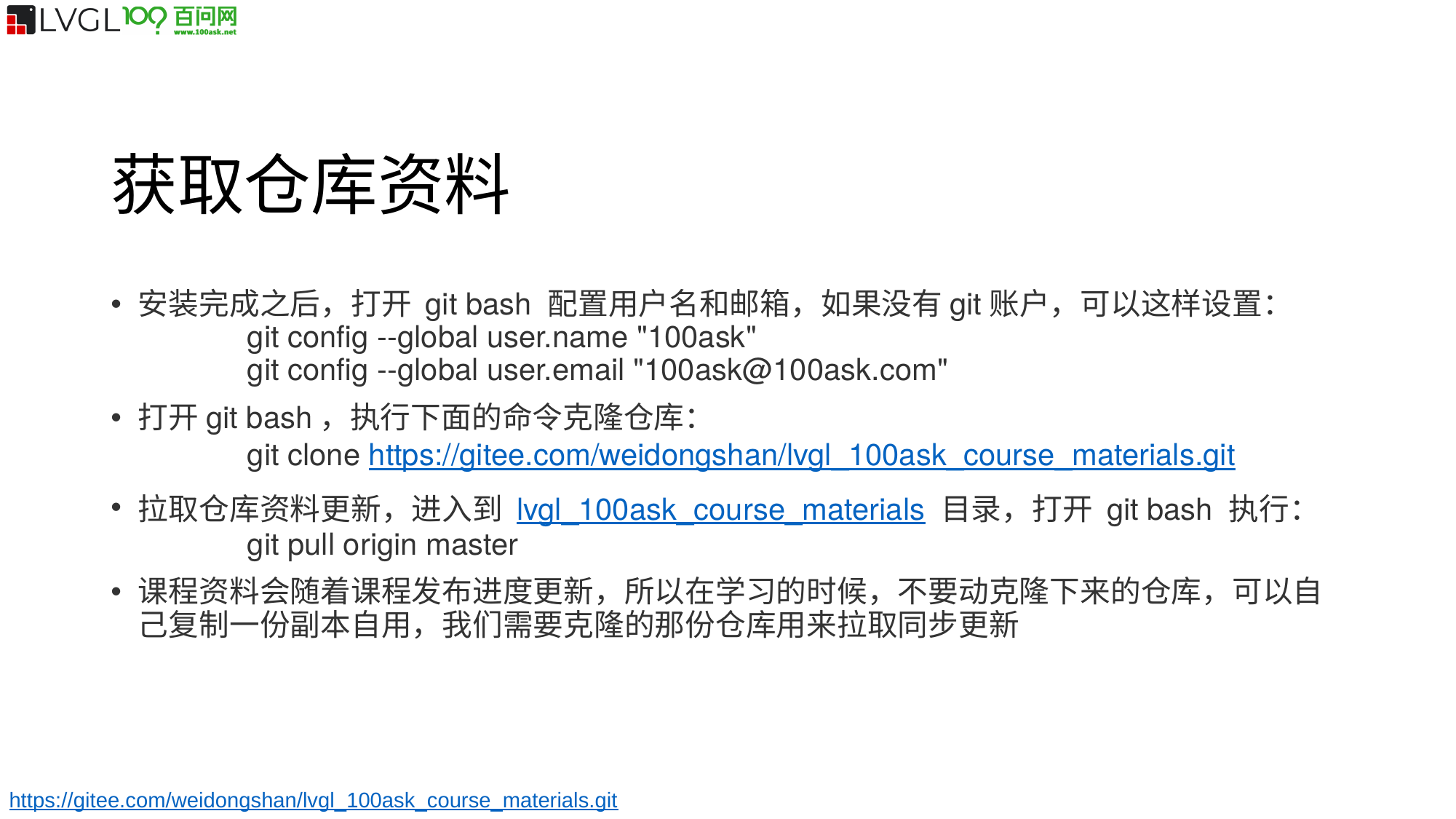

获取仓库资料
安装完成之后，打开 git bash 配置用户名和邮箱，如果没有git账户，可以这样设置：
	git config --global user.name "100ask"
	git config --global user.email "100ask@100ask.com"
打开git bash，执行下面的命令克隆仓库：
	git clone https://gitee.com/weidongshan/lvgl_100ask_course_materials.git
拉取仓库资料更新，进入到 lvgl_100ask_course_materials 目录，打开 git bash 执行：
	git pull origin master
课程资料会随着课程发布进度更新，所以在学习的时候，不要动克隆下来的仓库，可以自己复制一份副本自用，我们需要克隆的那份仓库用来拉取同步更新
https://gitee.com/weidongshan/lvgl_100ask_course_materials.git